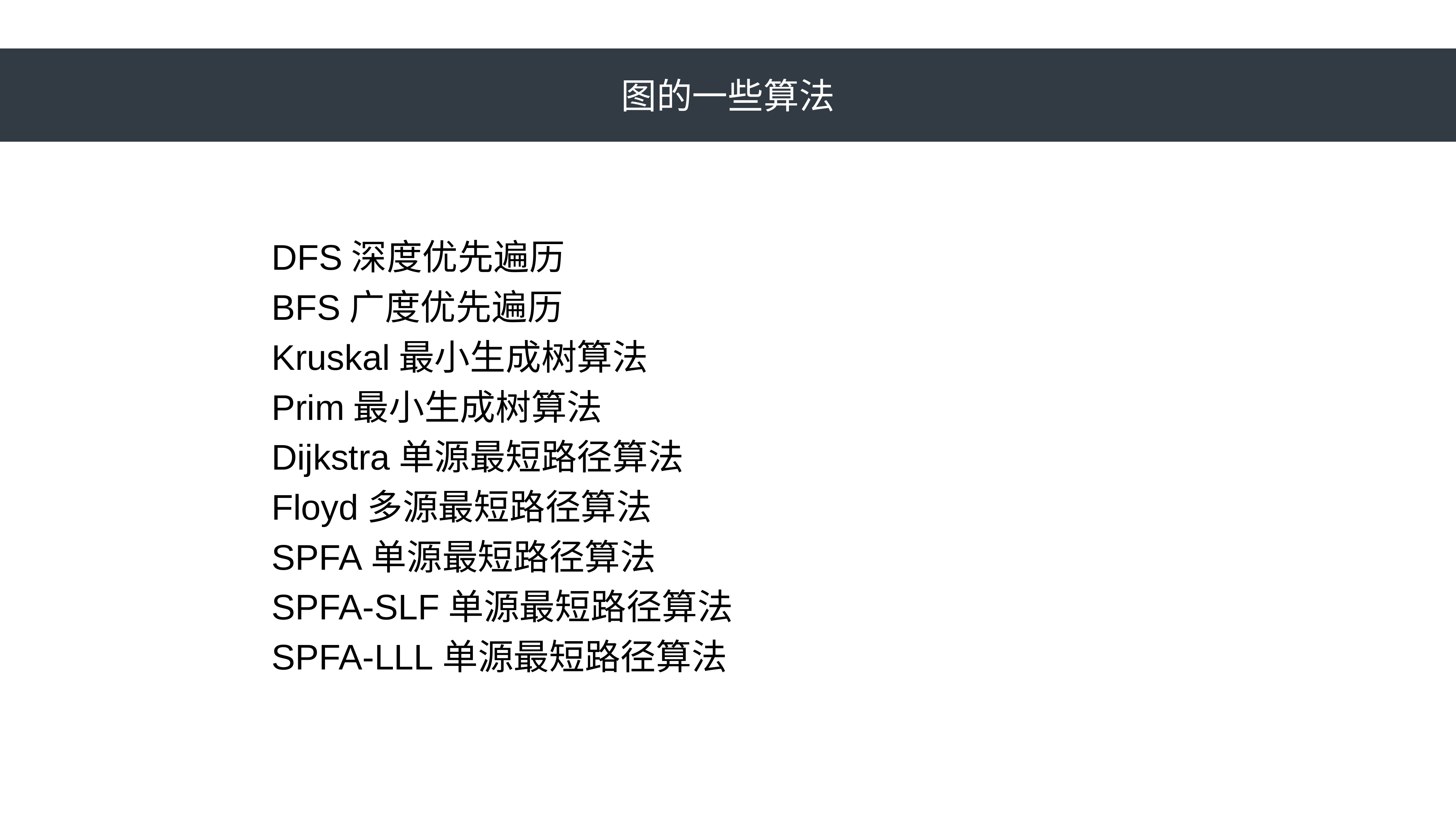

图的一些算法
DFS深度优先遍历
BFS广度优先遍历
Kruskal最小生成树算法
Prim最小生成树算法
Dijkstra单源最短路径算法
Floyd多源最短路径算法
SPFA单源最短路径算法
SPFA-SLF单源最短路径算法
SPFA-LLL单源最短路径算法